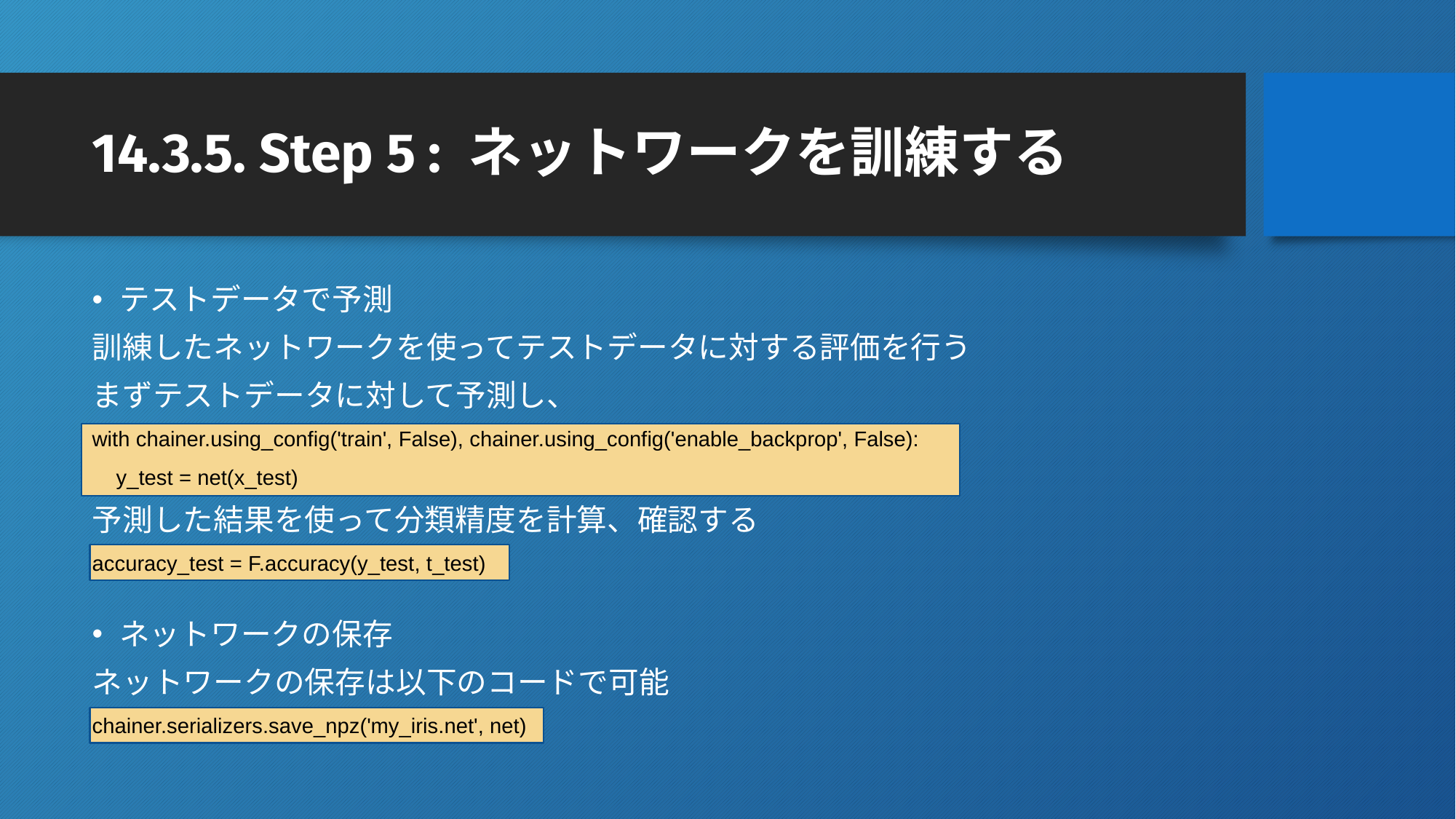

# 14.3.5. Step 5 : ネットワークを訓練する
テストデータで予測
訓練したネットワークを使ってテストデータに対する評価を行う
まずテストデータに対して予測し、
with chainer.using_config('train', False), chainer.using_config('enable_backprop', False):
    y_test = net(x_test)
予測した結果を使って分類精度を計算、確認する
accuracy_test = F.accuracy(y_test, t_test)

ネットワークの保存
ネットワークの保存は以下のコードで可能
chainer.serializers.save_npz('my_iris.net', net)